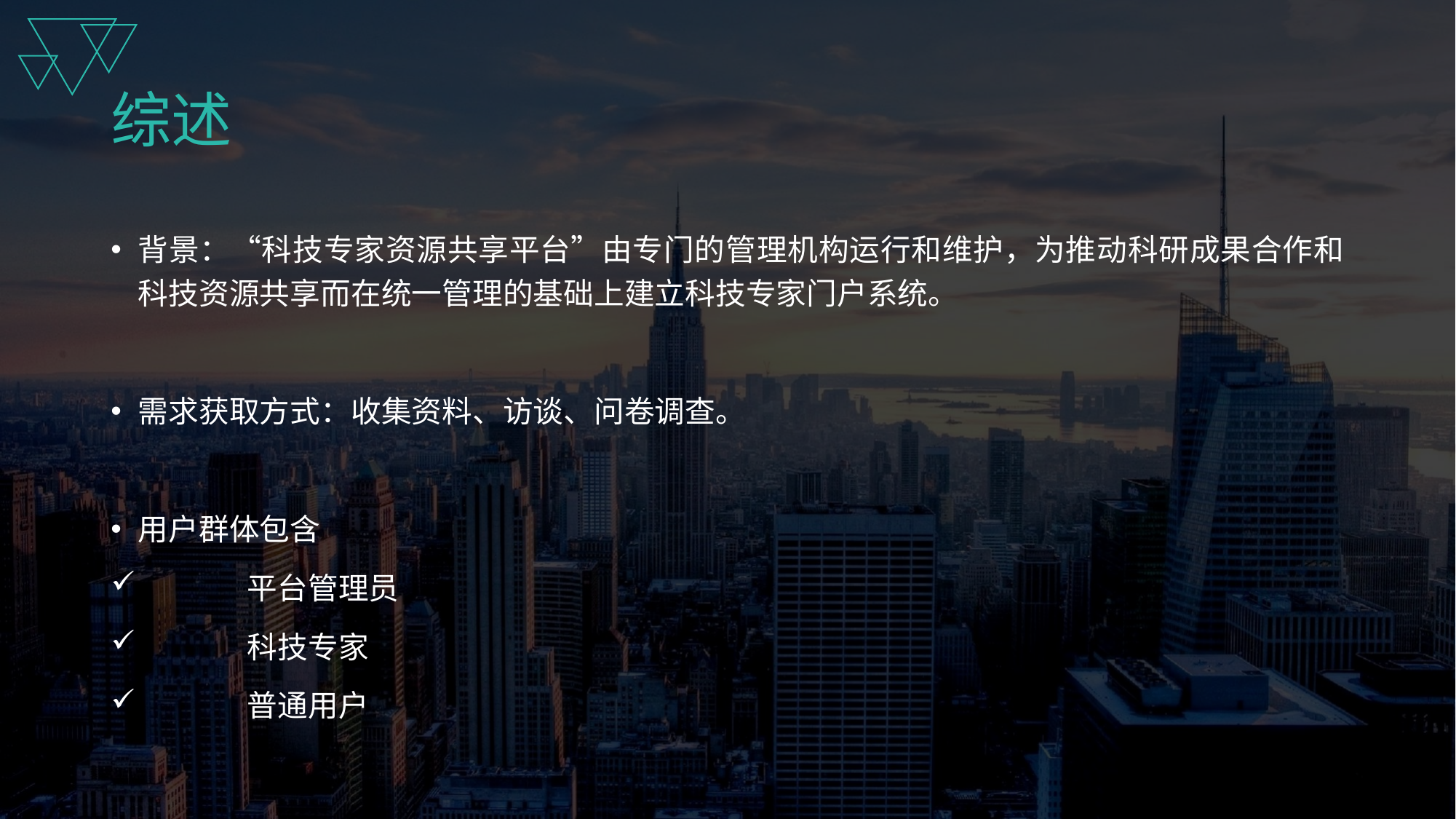

# 综述
背景：“科技专家资源共享平台”由专门的管理机构运行和维护，为推动科研成果合作和科技资源共享而在统一管理的基础上建立科技专家门户系统。

需求获取方式：收集资料、访谈、问卷调查。

用户群体包含
	平台管理员
	科技专家
	普通用户